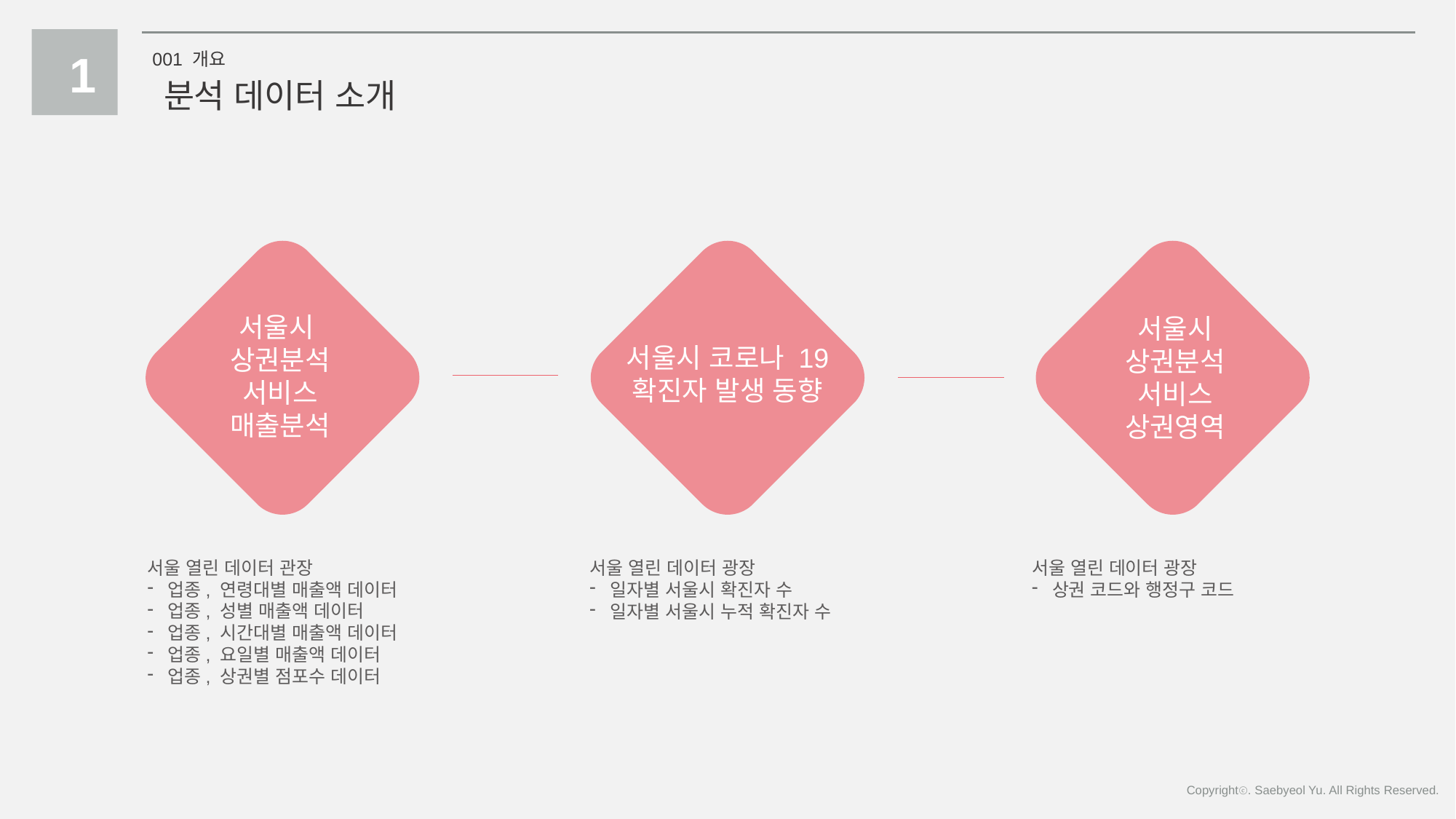

1
001 개요
분석 데이터 소개

서울시
상권분석
서비스
매출분석
서울시
상권분석
서비스
상권영역
서울시 코로나 19
확진자 발생 동향
서울 열린 데이터 관장
업종, 연령대별 매출액 데이터
업종, 성별 매출액 데이터
업종, 시간대별 매출액 데이터
업종, 요일별 매출액 데이터
업종, 상권별 점포수 데이터
서울 열린 데이터 광장
일자별 서울시 확진자 수
일자별 서울시 누적 확진자 수
서울 열린 데이터 광장
상권 코드와 행정구 코드